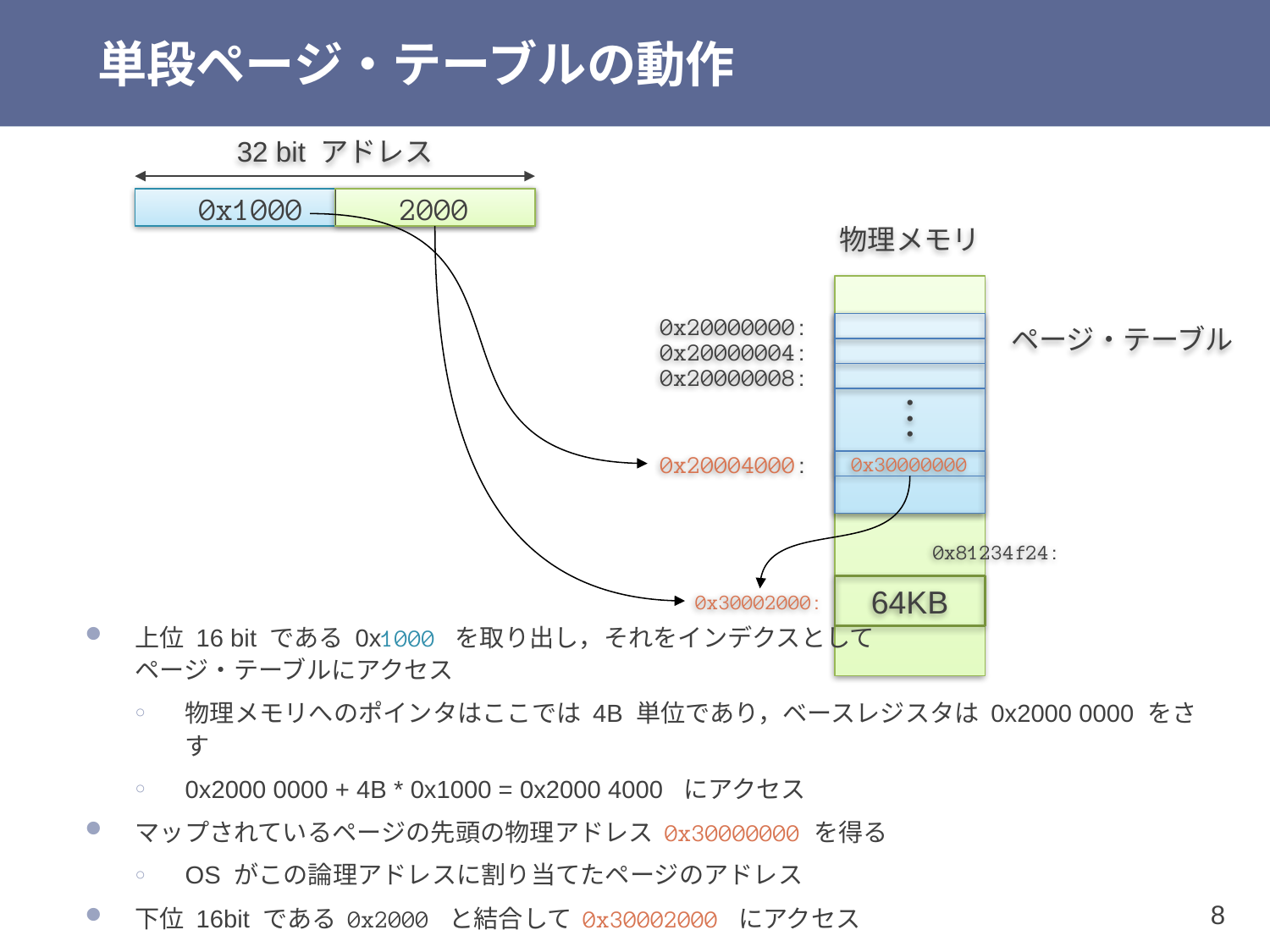

# 単段ページ・テーブルの動作
32 bit アドレス
   0x1000
2000
物理メモリ

0x20000000:

ページ・テーブル
0x20000004:

0x20000008:

･･･
0x20004000:
0x30000000
0x81234f24:
64KB
0x30002000:
上位 16 bit である 0x1000 を取り出し，それをインデクスとして
ページ・テーブルにアクセス
物理メモリへのポインタはここでは 4B 単位であり，ベースレジスタは 0x2000 0000 をさす
0x2000 0000 + 4B * 0x1000 = 0x2000 4000  にアクセス
マップされているページの先頭の物理アドレス 0x30000000 を得る
OS がこの論理アドレスに割り当てたページのアドレス
下位 16bit である 0x2000 と結合して 0x30002000 にアクセス